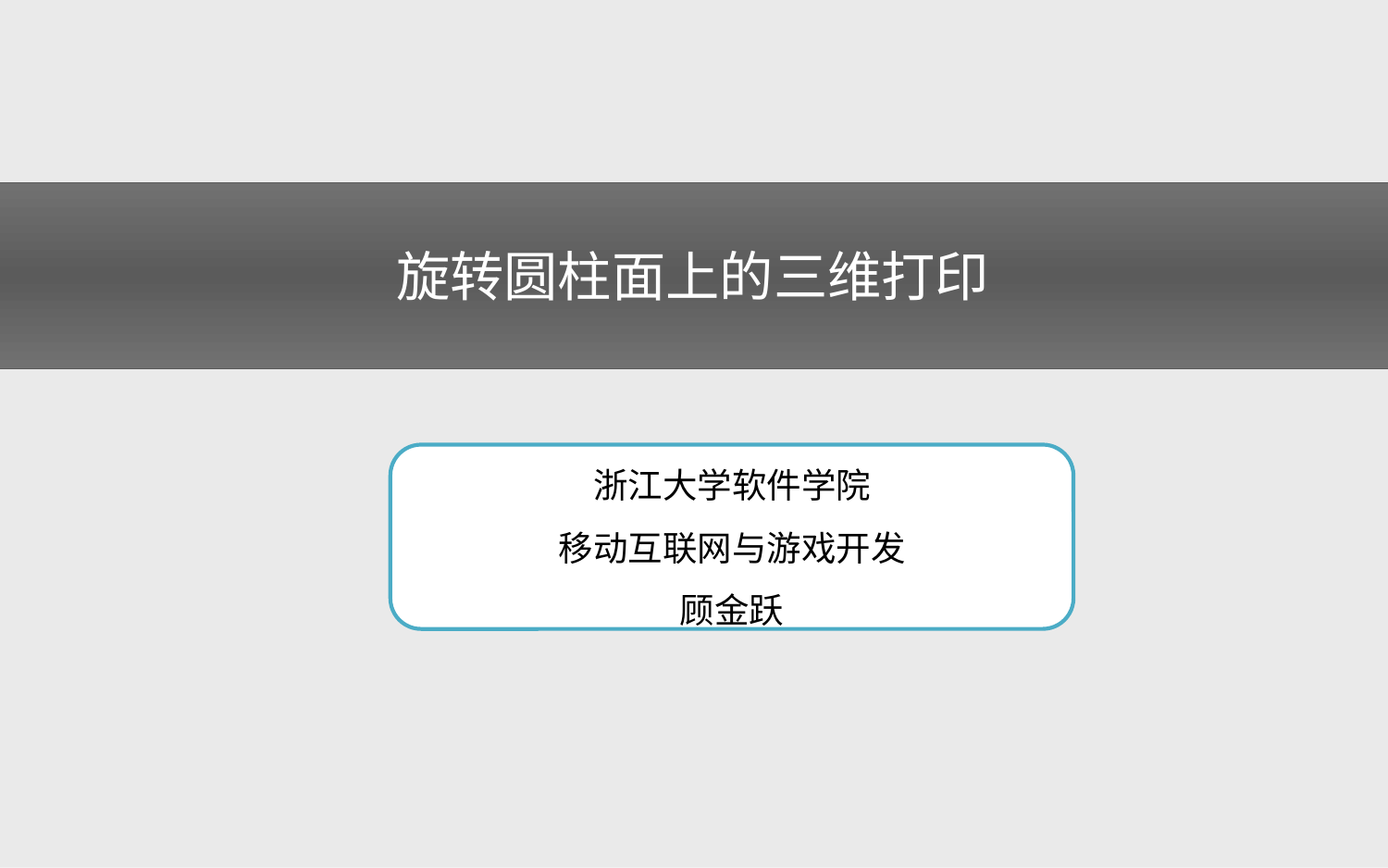

旋转圆柱面上的三维打印
浙江大学软件学院
移动互联网与游戏开发
顾金跃